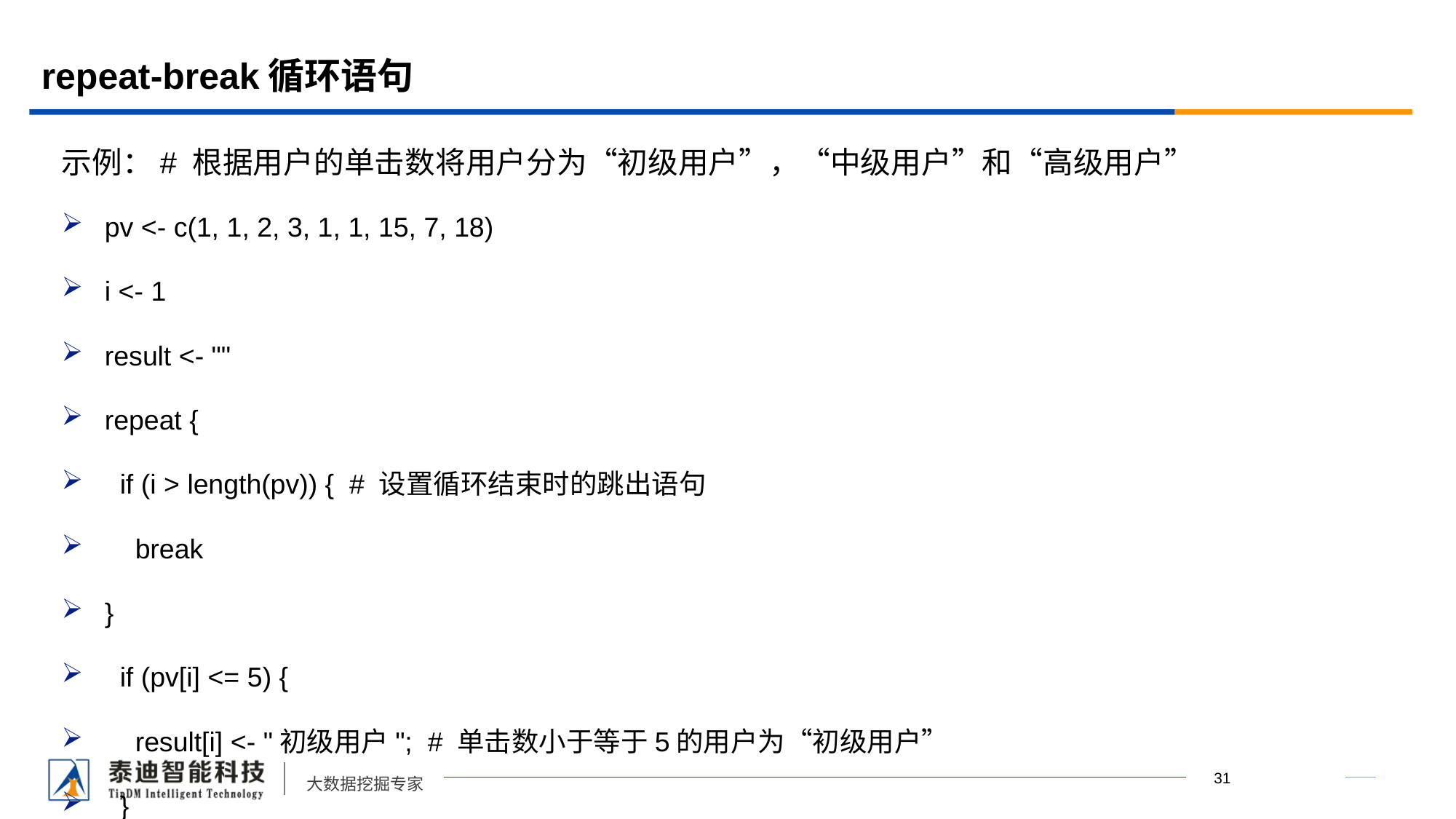

# repeat-break循环语句

示例：# 根据用户的单击数将用户分为“初级用户”，“中级用户”和“高级用户”

pv <- c(1, 1, 2, 3, 1, 1, 15, 7, 18)
i <- 1
result <- ""
repeat {
  if (i > length(pv)) {  # 设置循环结束时的跳出语句
    break
}
  if (pv[i] <= 5) {
    result[i] <- "初级用户";  # 单击数小于等于5的用户为“初级用户”
  }